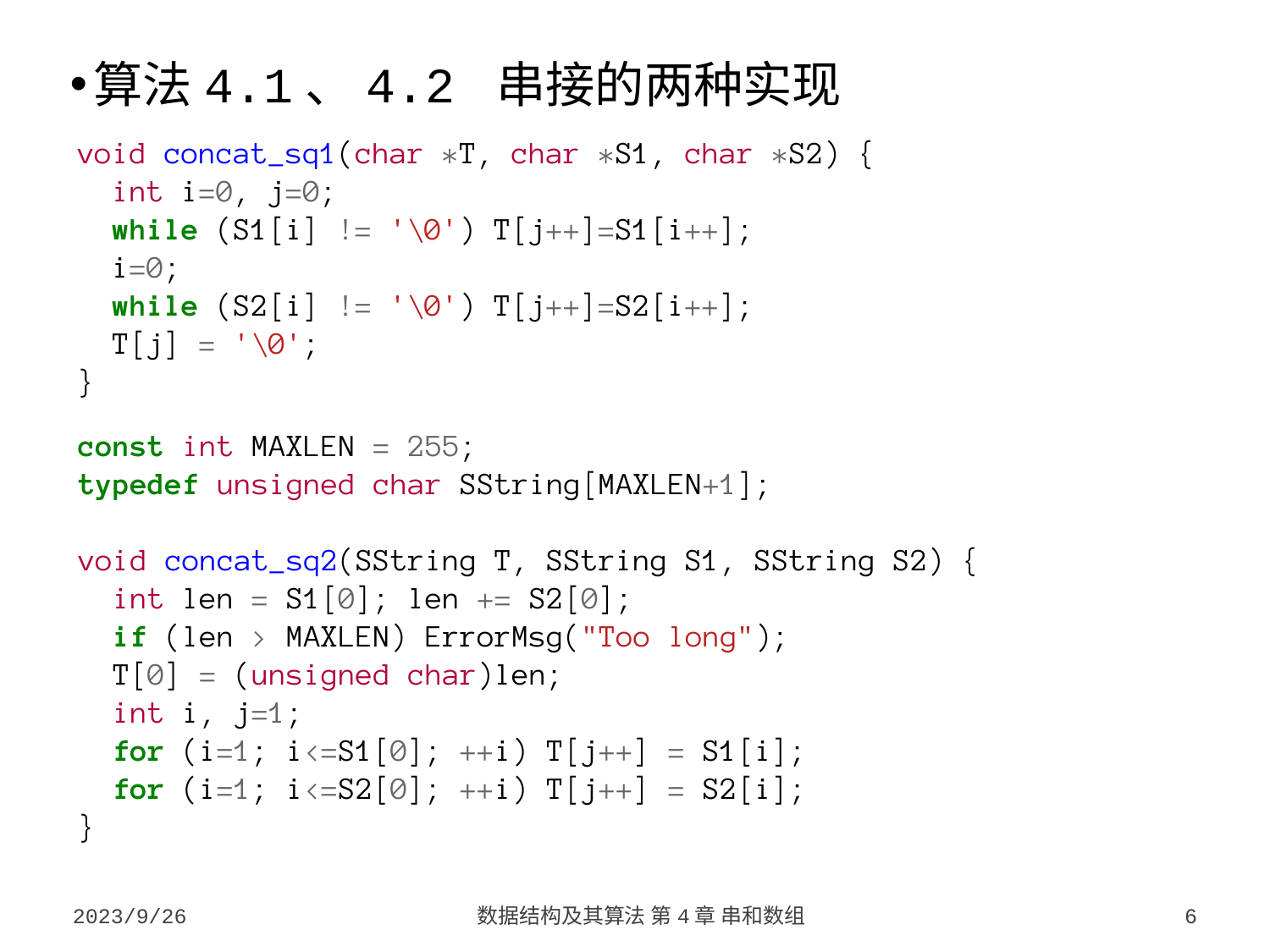

算法4.1、4.2 串接的两种实现
void concat_sq1(char *T, char *S1, char *S2) {
  int i=0, j=0;
  while (S1[i] != '\0') T[j++]=S1[i++];
  i=0;
  while (S2[i] != '\0') T[j++]=S2[i++];
  T[j] = '\0';
}
const int MAXLEN = 255;
typedef unsigned char SString[MAXLEN+1];

void concat_sq2(SString T, SString S1, SString S2) {
  int len = S1[0]; len += S2[0];
  if (len > MAXLEN) ErrorMsg("Too long");
  T[0] = (unsigned char)len;
  int i, j=1;
  for (i=1; i<=S1[0]; ++i) T[j++] = S1[i];
  for (i=1; i<=S2[0]; ++i) T[j++] = S2[i];
}
2023/9/26
数据结构及其算法 第4章 串和数组
6